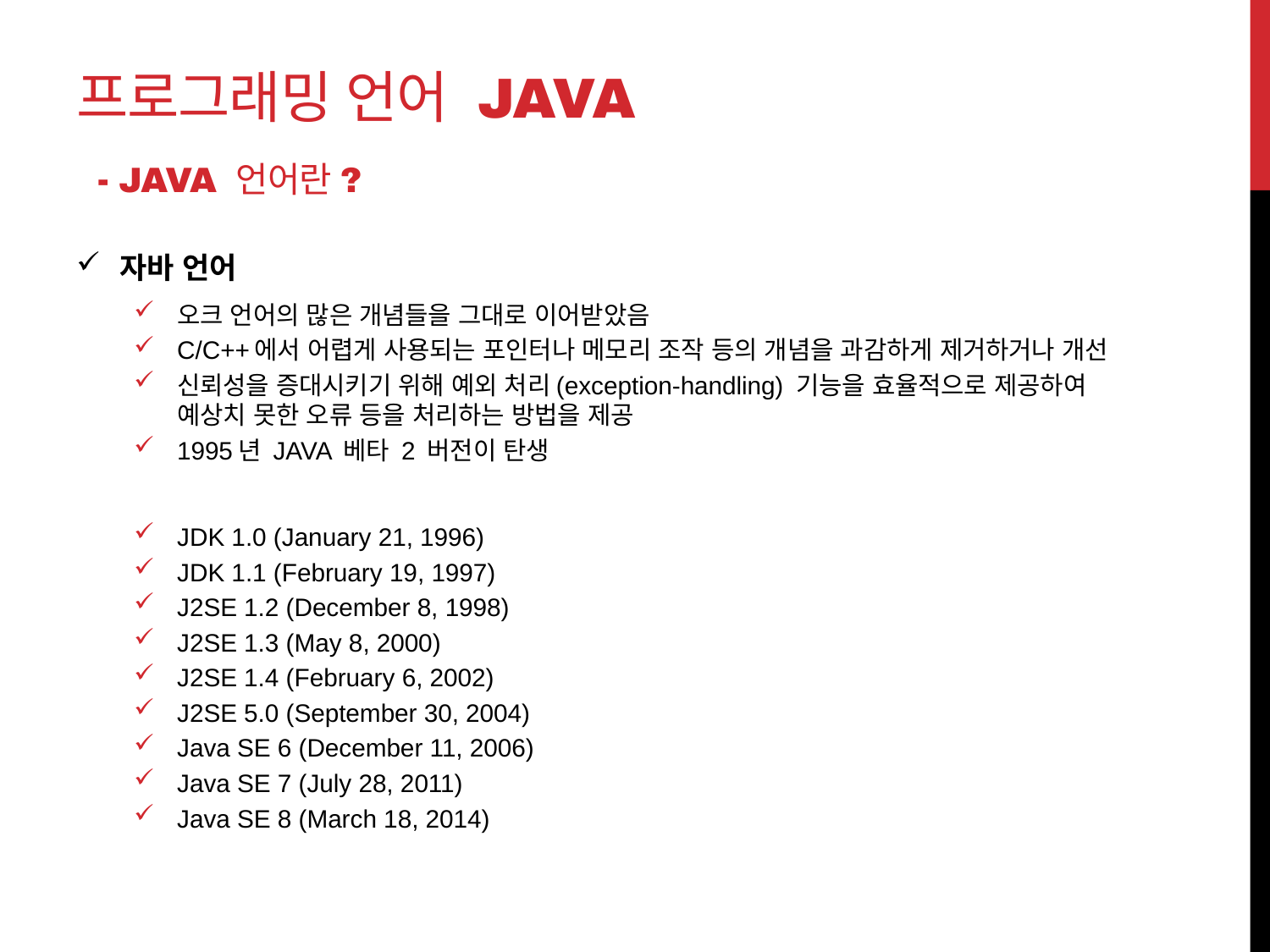

# 프로그래밍 언어 Java - JAVA 언어란?
자바 언어
오크 언어의 많은 개념들을 그대로 이어받았음
C/C++에서 어렵게 사용되는 포인터나 메모리 조작 등의 개념을 과감하게 제거하거나 개선
신뢰성을 증대시키기 위해 예외 처리(exception-handling) 기능을 효율적으로 제공하여 예상치 못한 오류 등을 처리하는 방법을 제공
1995년 JAVA 베타 2 버전이 탄생

JDK 1.0 (January 21, 1996)
JDK 1.1 (February 19, 1997)
J2SE 1.2 (December 8, 1998)
J2SE 1.3 (May 8, 2000)
J2SE 1.4 (February 6, 2002)
J2SE 5.0 (September 30, 2004)
Java SE 6 (December 11, 2006)
Java SE 7 (July 28, 2011)
Java SE 8 (March 18, 2014)